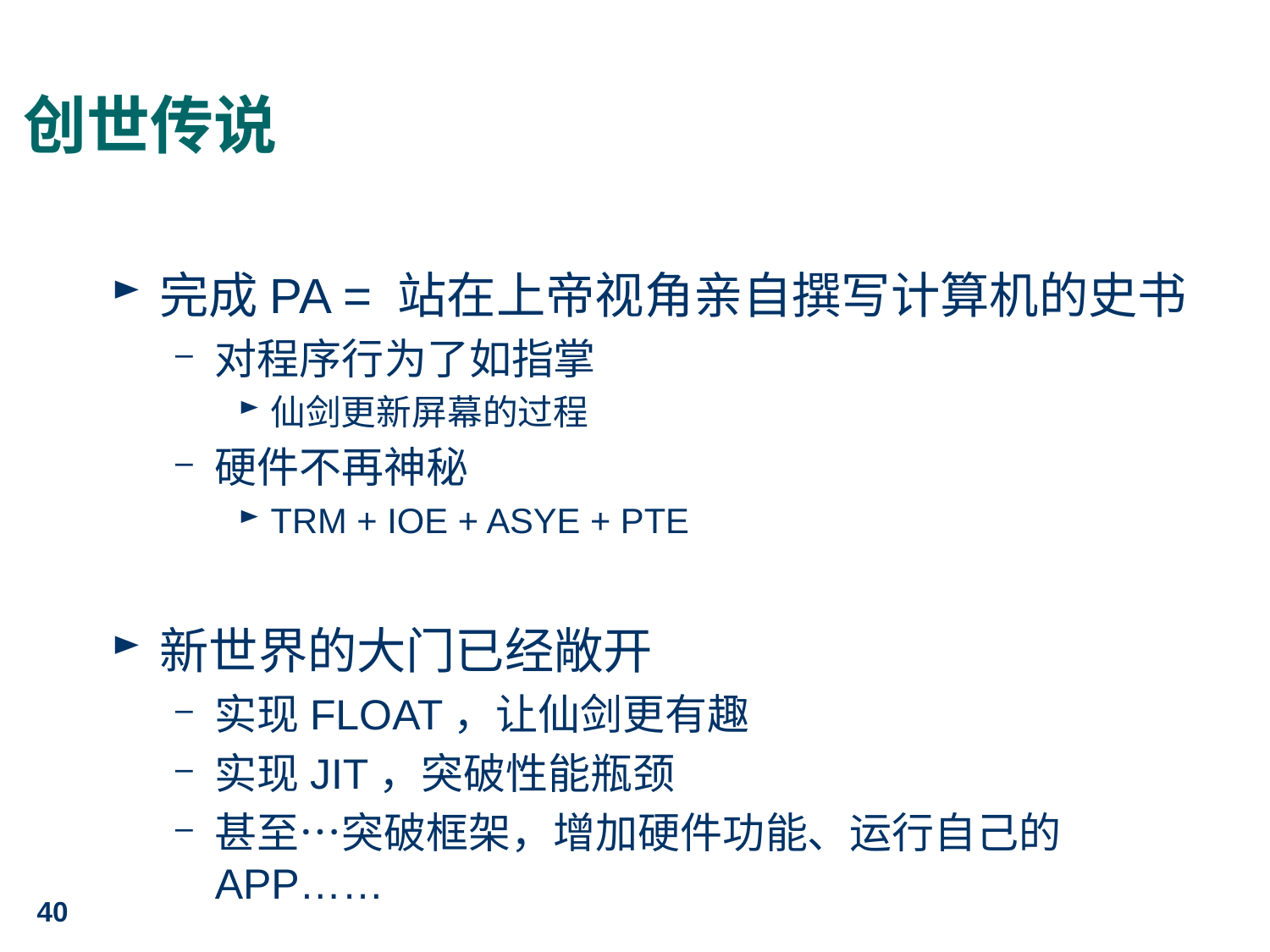

# 创世传说
完成PA = 站在上帝视角亲自撰写计算机的史书
对程序行为了如指掌
仙剑更新屏幕的过程
硬件不再神秘
TRM + IOE + ASYE + PTE

新世界的大门已经敞开
实现FLOAT，让仙剑更有趣
实现JIT，突破性能瓶颈
甚至…突破框架，增加硬件功能、运行自己的APP……

40